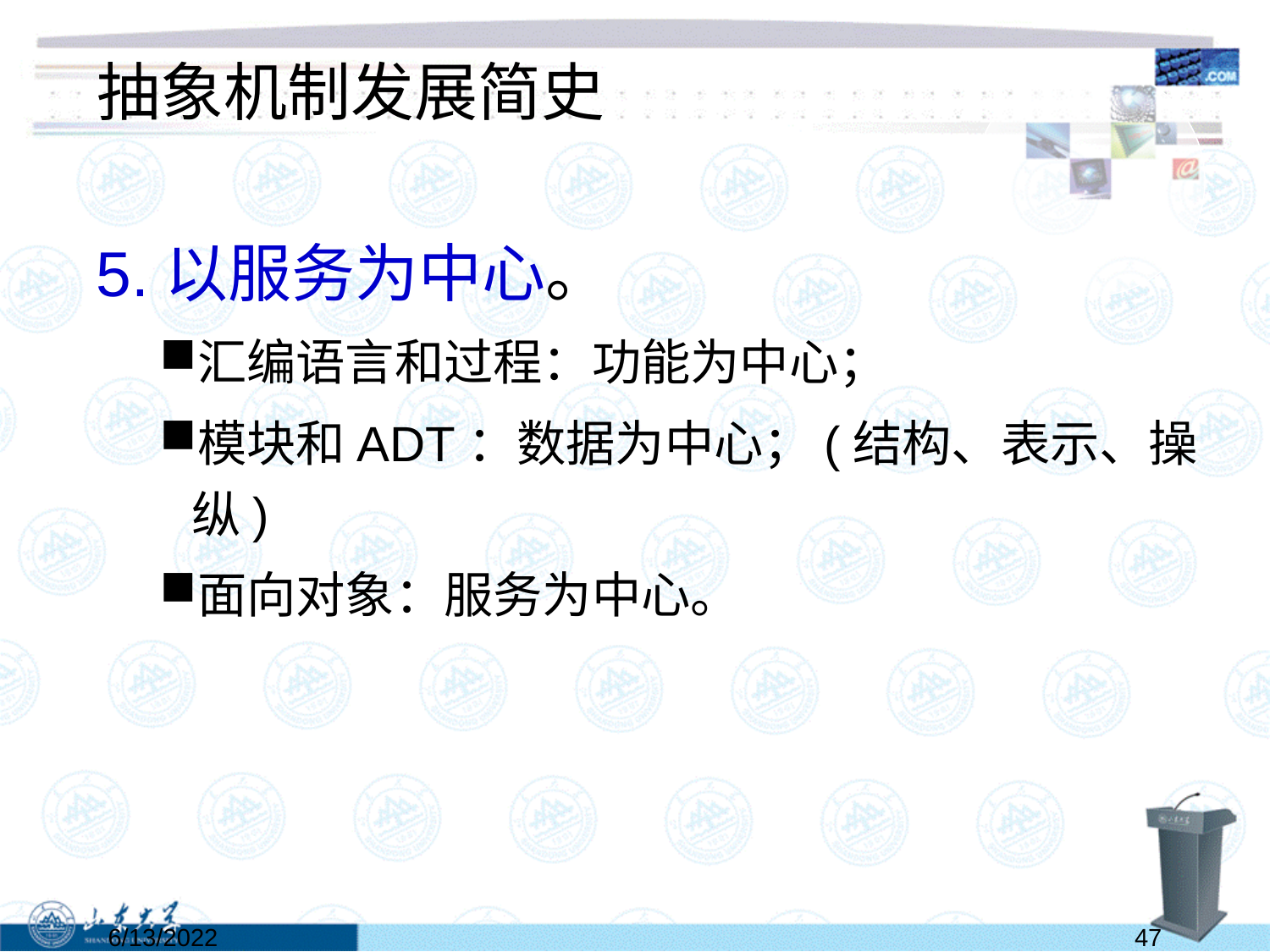

# 抽象机制发展简史
5.以服务为中心。
汇编语言和过程：功能为中心；
模块和ADT：数据为中心；(结构、表示、操纵)
面向对象：服务为中心。
6/13/2022
47